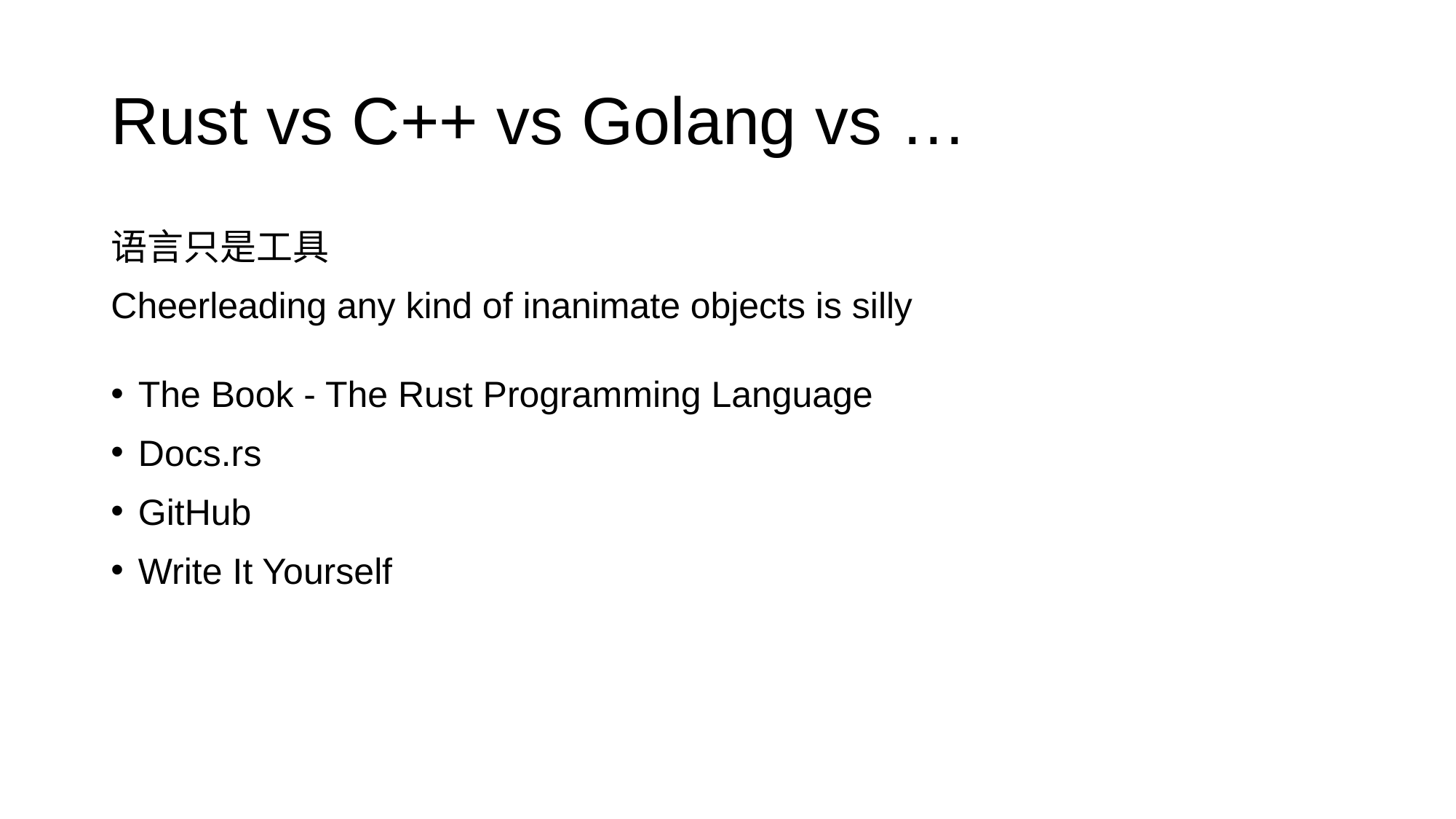

# Rust vs C++ vs Golang vs …
语言只是工具
Cheerleading any kind of inanimate objects is silly

The Book - The Rust Programming Language
Docs.rs
GitHub
Write It Yourself